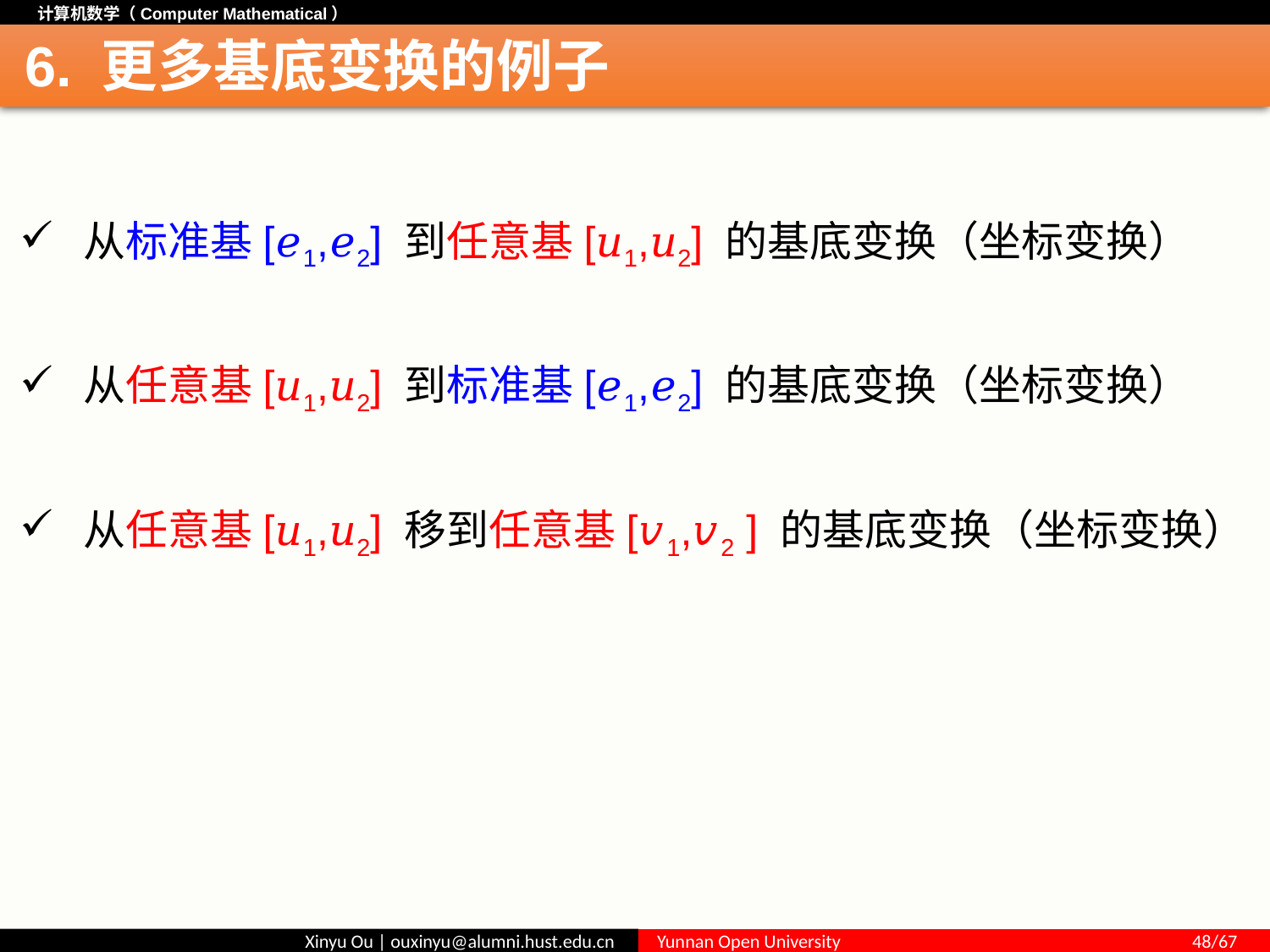

# 6. 更多基底变换的例子
从标准基[𝑒1,𝑒2] 到任意基[𝑢1,𝑢2] 的基底变换（坐标变换）
从任意基[𝑢1,𝑢2] 到标准基[𝑒1,𝑒2] 的基底变换（坐标变换）
从任意基[𝑢1,𝑢2] 移到任意基[𝑣1,𝑣2 ] 的基底变换（坐标变换）